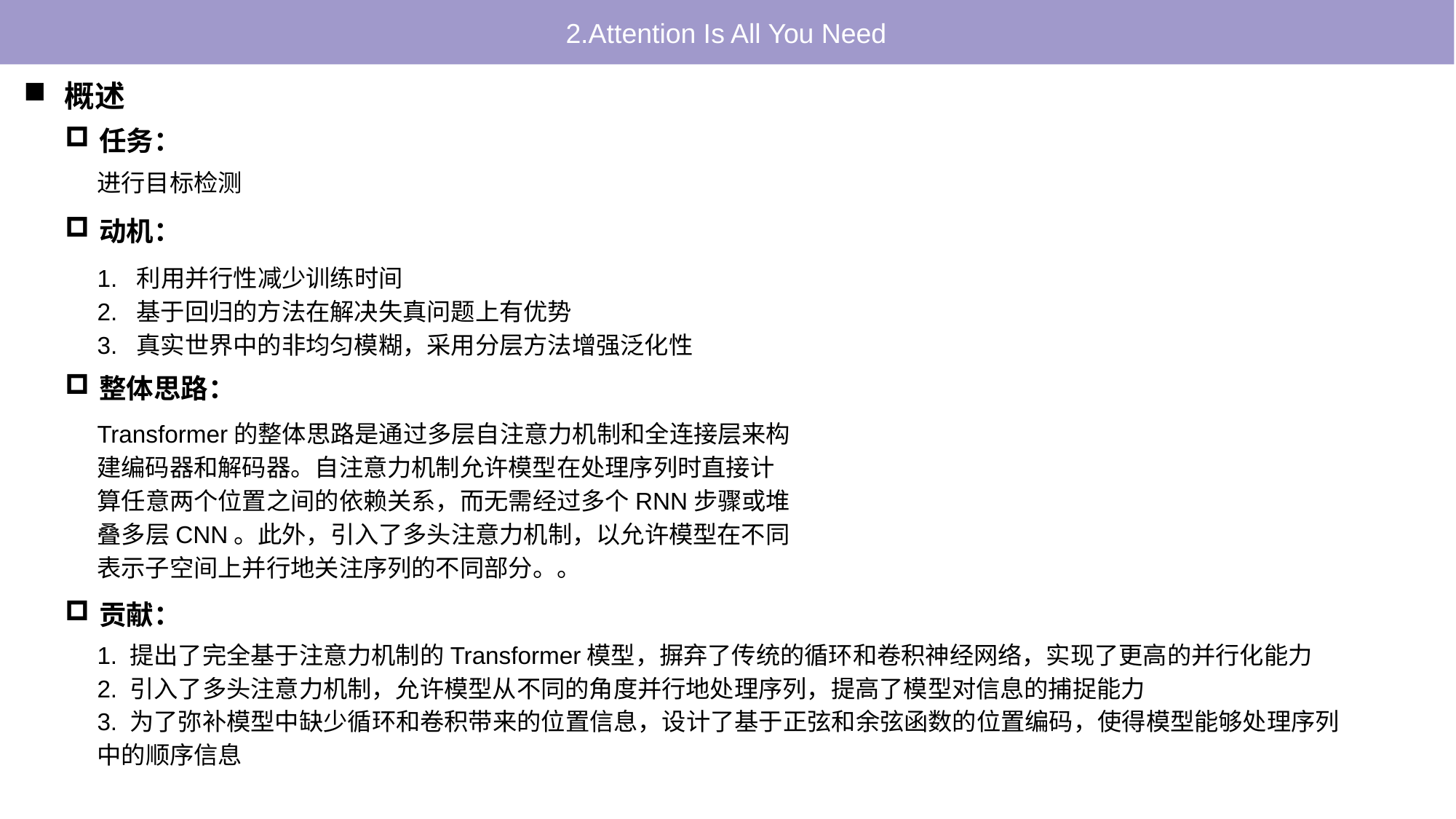

2.Attention Is All You Need
概述
任务：
进行目标检测
动机：
1.  利用并行性减少训练时间
2.  基于回归的方法在解决失真问题上有优势
3.  真实世界中的非均匀模糊，采用分层方法增强泛化性
整体思路：
Transformer的整体思路是通过多层自注意力机制和全连接层来构建编码器和解码器。自注意力机制允许模型在处理序列时直接计算任意两个位置之间的依赖关系，而无需经过多个RNN步骤或堆叠多层CNN。此外，引入了多头注意力机制，以允许模型在不同表示子空间上并行地关注序列的不同部分。。
贡献：
1. 提出了完全基于注意力机制的Transformer模型，摒弃了传统的循环和卷积神经网络，实现了更高的并行化能力
2. 引入了多头注意力机制，允许模型从不同的角度并行地处理序列，提高了模型对信息的捕捉能力
3. 为了弥补模型中缺少循环和卷积带来的位置信息，设计了基于正弦和余弦函数的位置编码，使得模型能够处理序列中的顺序信息